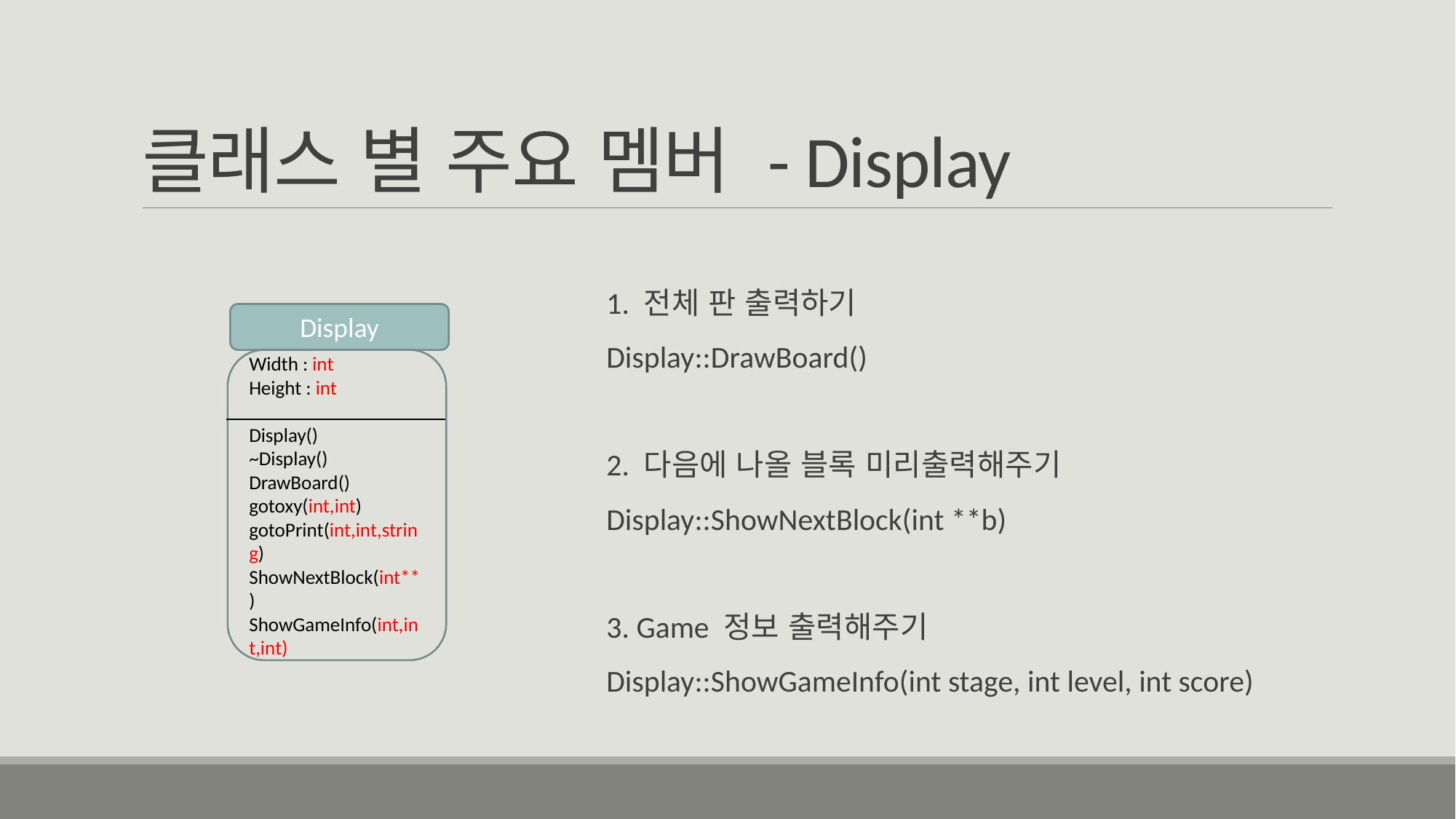

클래스 별 주요 멤버 - Display

1. 전체 판 출력하기
Display::DrawBoard()

2. 다음에 나올 블록 미리출력해주기
Display::ShowNextBlock(int **b)

3. Game 정보 출력해주기
Display::ShowGameInfo(int stage, int level, int score)

Display
Width : int
Height : int

Display()
~Display()
DrawBoard()
gotoxy(int,int)
gotoPrint(int,int,string)
ShowNextBlock(int**)
ShowGameInfo(int,int,int)